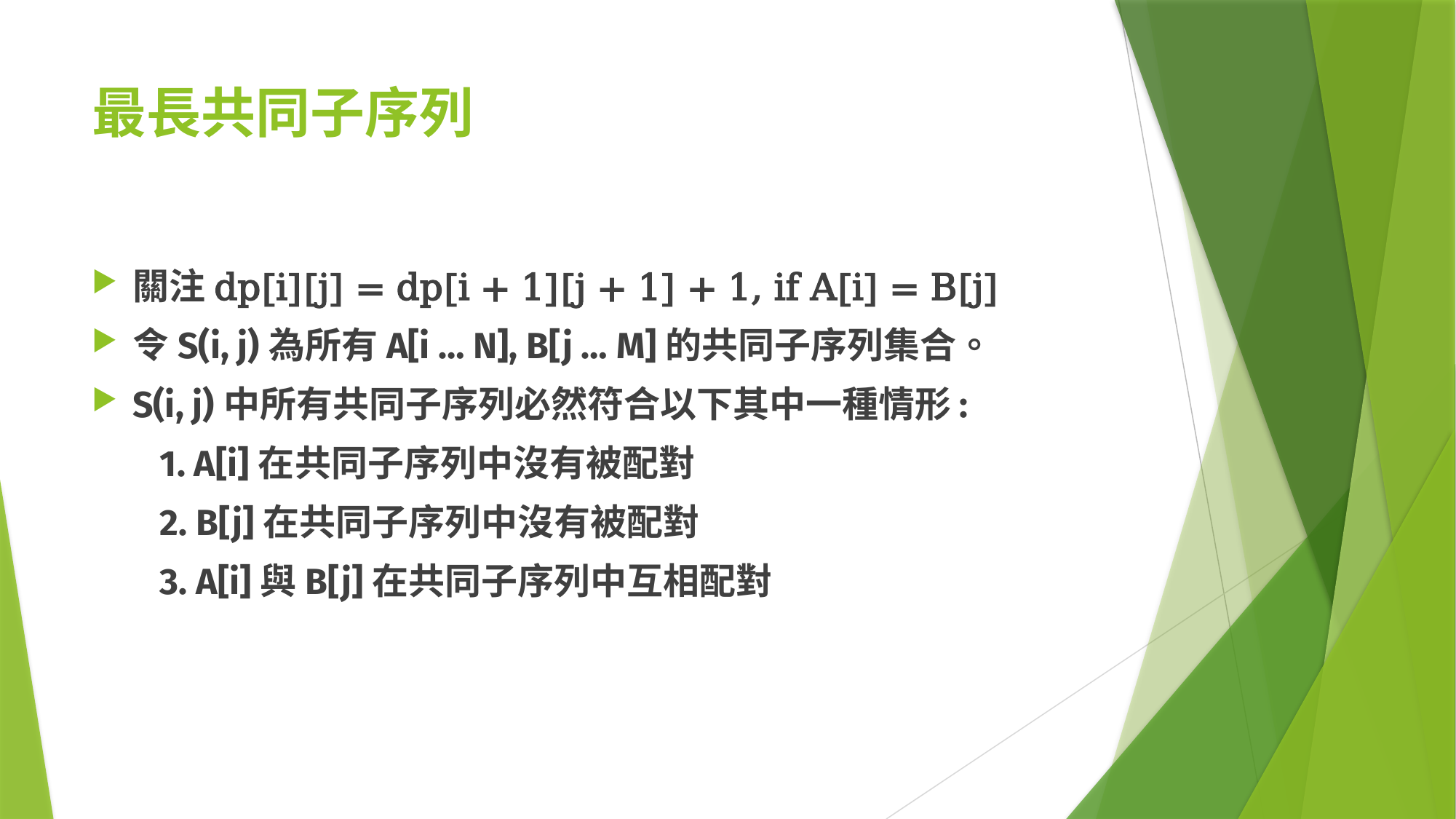

# 最長共同子序列
關注dp[i][j] = dp[i + 1][j + 1] + 1, if A[i] = B[j]
令S(i, j)為所有A[i … N], B[j … M]的共同子序列集合。
S(i, j)中所有共同子序列必然符合以下其中一種情形:
        1. A[i]在共同子序列中沒有被配對
        2. B[j]在共同子序列中沒有被配對
        3. A[i]與B[j]在共同子序列中互相配對